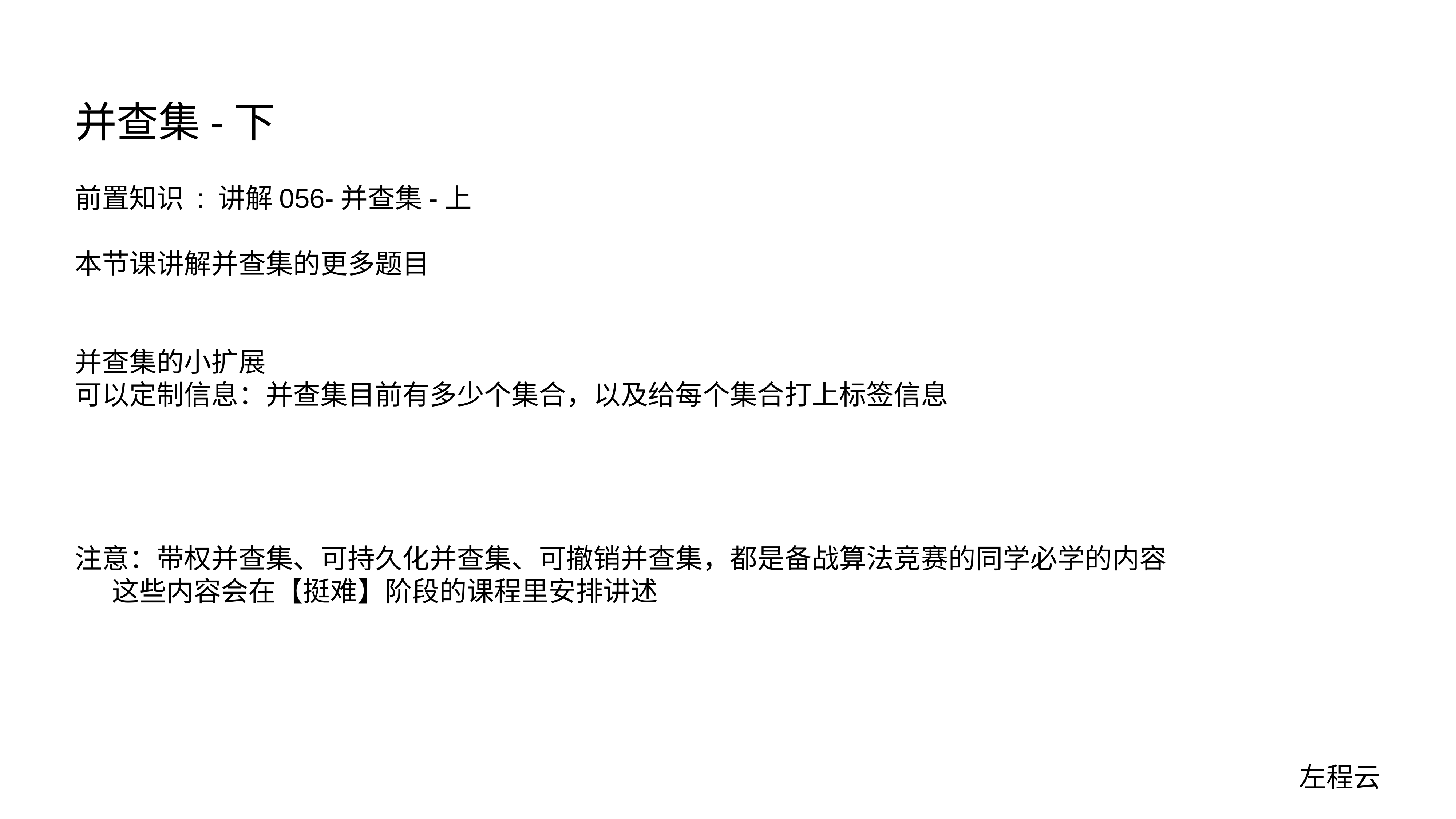

# 并查集-下
前置知识 : 讲解056-并查集-上

本节课讲解并查集的更多题目

并查集的小扩展
可以定制信息：并查集目前有多少个集合，以及给每个集合打上标签信息

注意：带权并查集、可持久化并查集、可撤销并查集，都是备战算法竞赛的同学必学的内容
     这些内容会在【挺难】阶段的课程里安排讲述
左程云